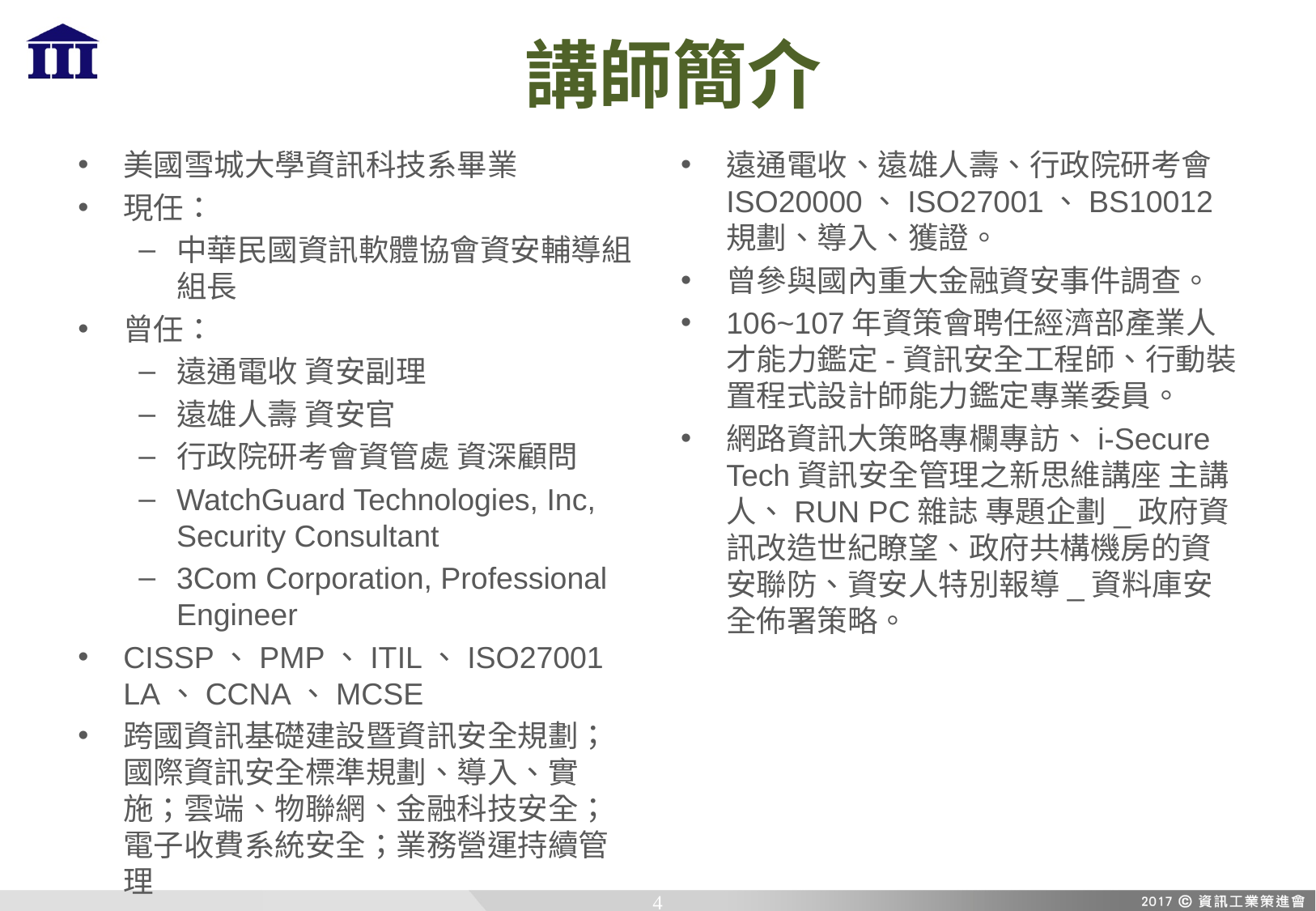

# 講師簡介
美國雪城大學資訊科技系畢業
現任：
中華民國資訊軟體協會資安輔導組組長
曾任：
遠通電收 資安副理
遠雄人壽 資安官
行政院研考會資管處 資深顧問
WatchGuard Technologies, Inc, Security Consultant
3Com Corporation, Professional Engineer
CISSP、PMP、ITIL、ISO27001 LA、CCNA、MCSE
跨國資訊基礎建設暨資訊安全規劃；國際資訊安全標準規劃、導入、實施；雲端、物聯網、金融科技安全；電子收費系統安全；業務營運持續管理
遠通電收、遠雄人壽、行政院研考會ISO20000、ISO27001、BS10012規劃、導入、獲證。
曾參與國內重大金融資安事件調查。
106~107年資策會聘任經濟部產業人才能力鑑定-資訊安全工程師、行動裝置程式設計師能力鑑定專業委員。
網路資訊大策略專欄專訪、i-Secure Tech資訊安全管理之新思維講座 主講人、RUN PC雜誌 專題企劃_政府資訊改造世紀瞭望、政府共構機房的資安聯防、資安人特別報導_資料庫安全佈署策略。

4